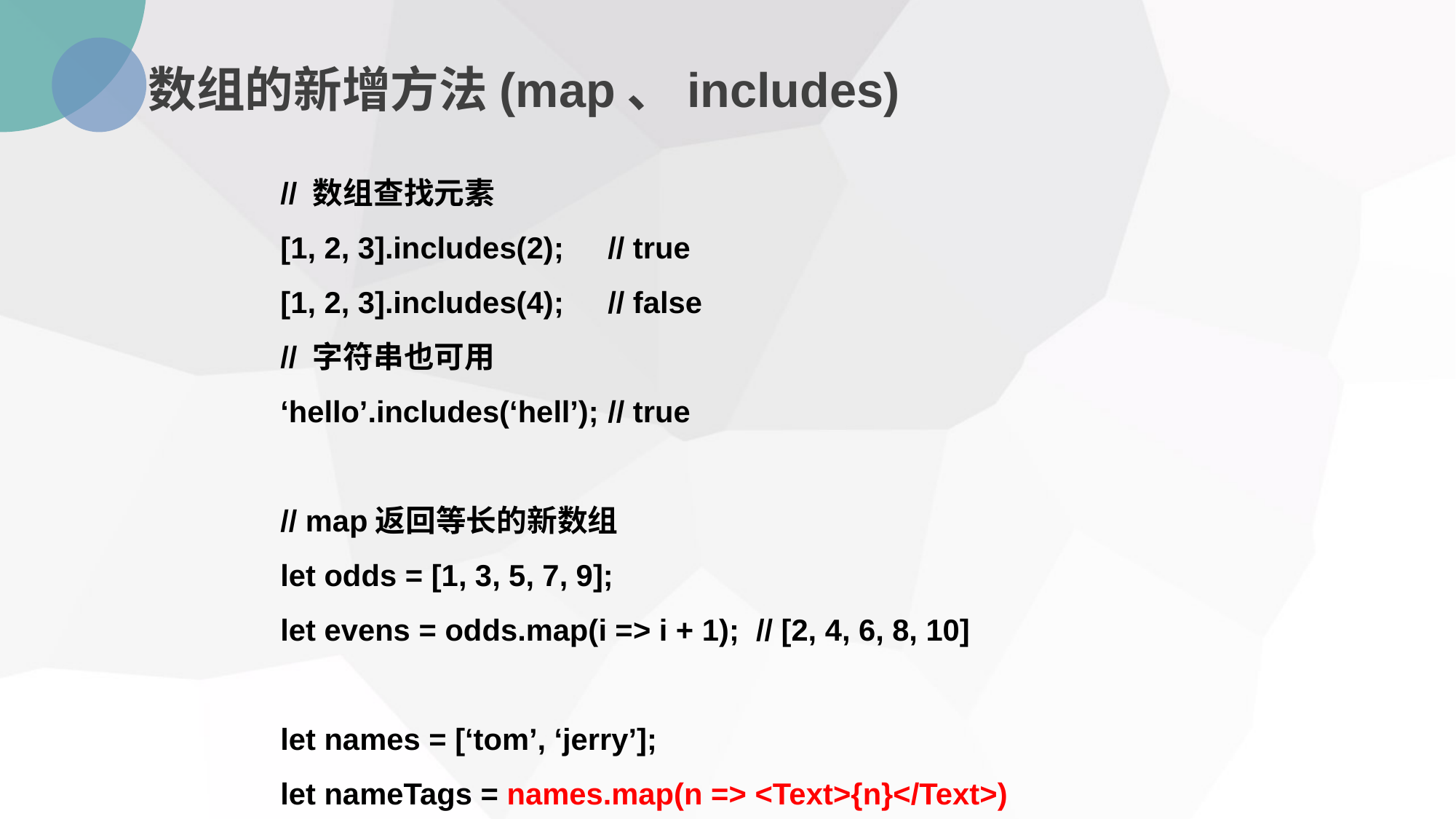

数组的新增方法(map、includes)
// 数组查找元素
[1, 2, 3].includes(2); 	// true
[1, 2, 3].includes(4); 	// false
// 字符串也可用
‘hello’.includes(‘hell’);	// true

// map返回等长的新数组
let odds = [1, 3, 5, 7, 9];
let evens = odds.map(i => i + 1);  // [2, 4, 6, 8, 10]

let names = [‘tom’, ‘jerry’];
let nameTags = names.map(n => <Text>{n}</Text>)